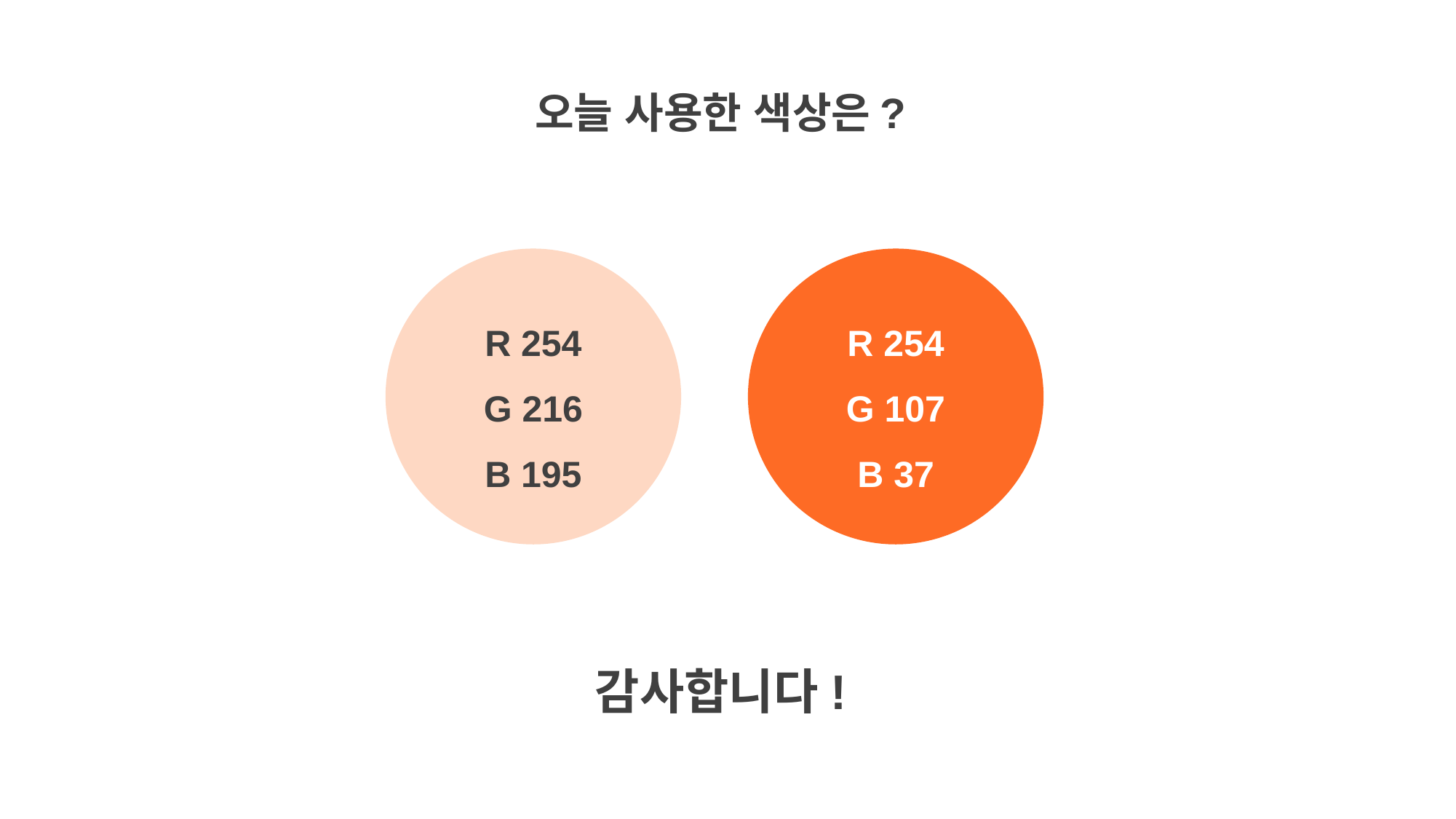

오늘 사용한 색상은?
R 254
G 216
B 195
R 254
G 107
B 37
감사합니다!